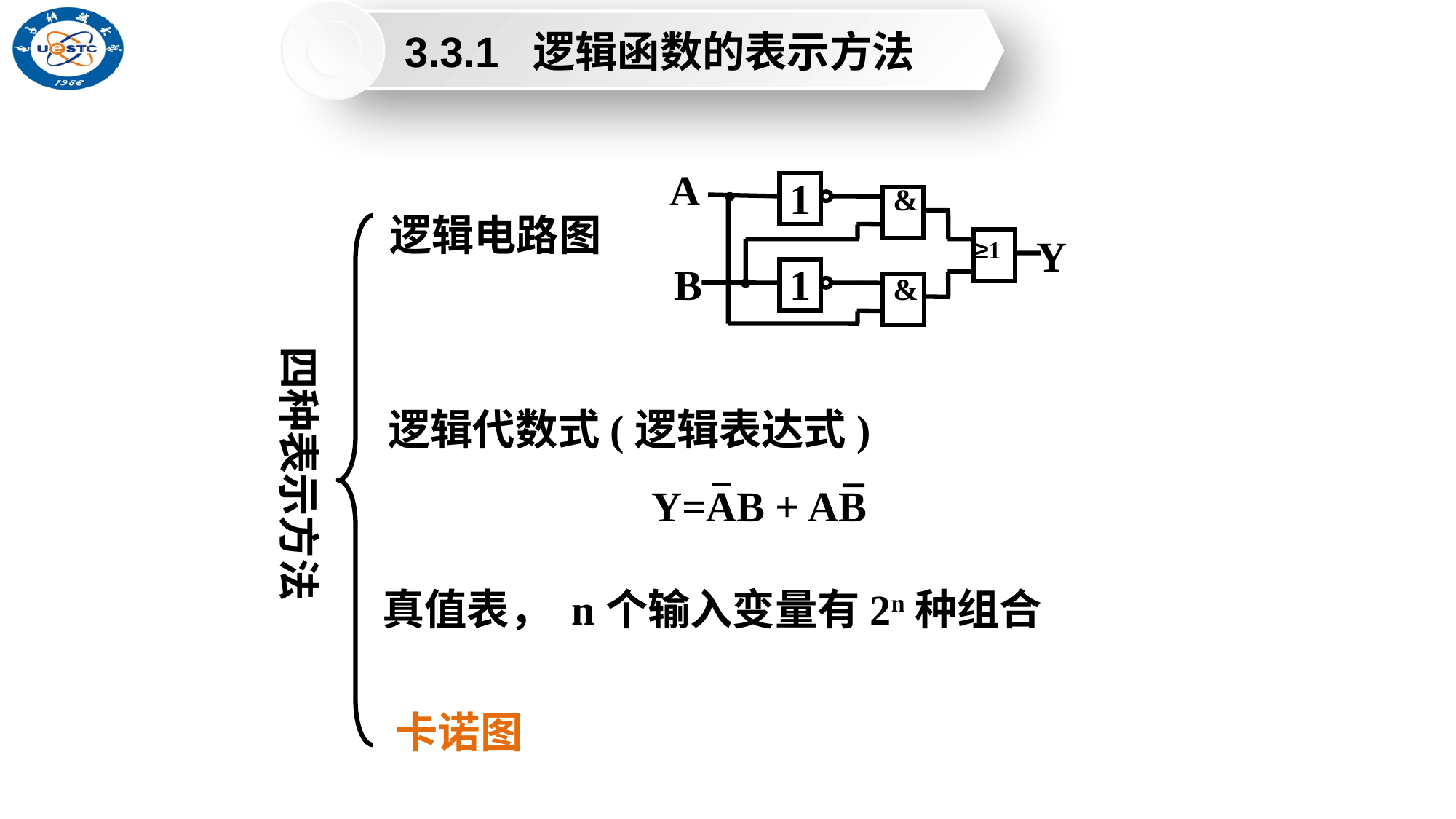

3.3.1  逻辑函数的表示方法

A
1

&

Y

≥1

B
1

&

 逻辑电路图

四种表示方法
逻辑代数式(逻辑表达式)
Y=AB + AB

真值表， n个输入变量有2n种组合
卡诺图